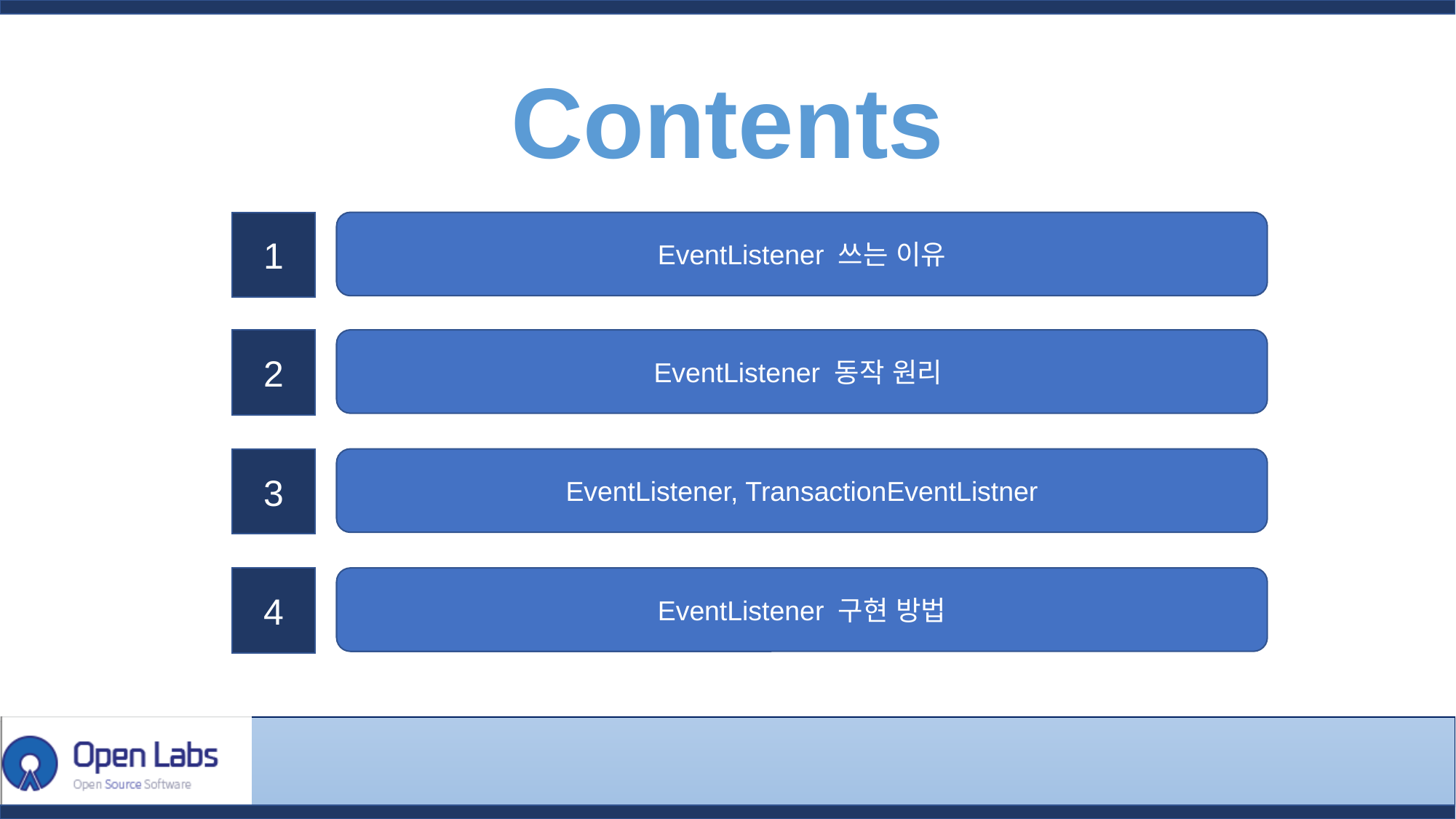

Contents
1
EventListener 쓰는 이유
2
EventListener 동작 원리
3
EventListener, TransactionEventListner
4
EventListener 구현 방법